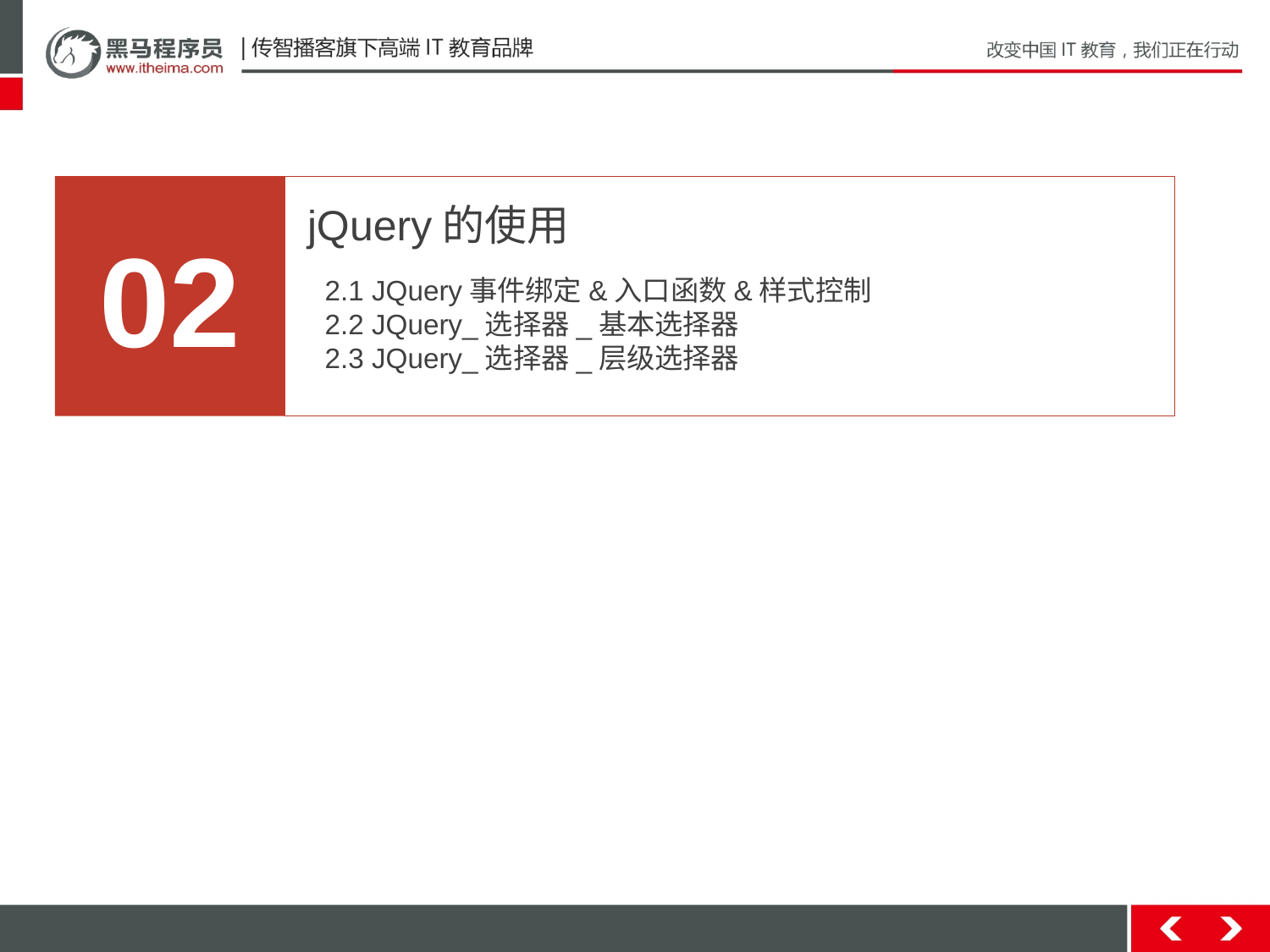

02

jQuery的使用
2.1 JQuery事件绑定&入口函数&样式控制
2.2 JQuery_选择器_基本选择器
2.3 JQuery_选择器_层级选择器